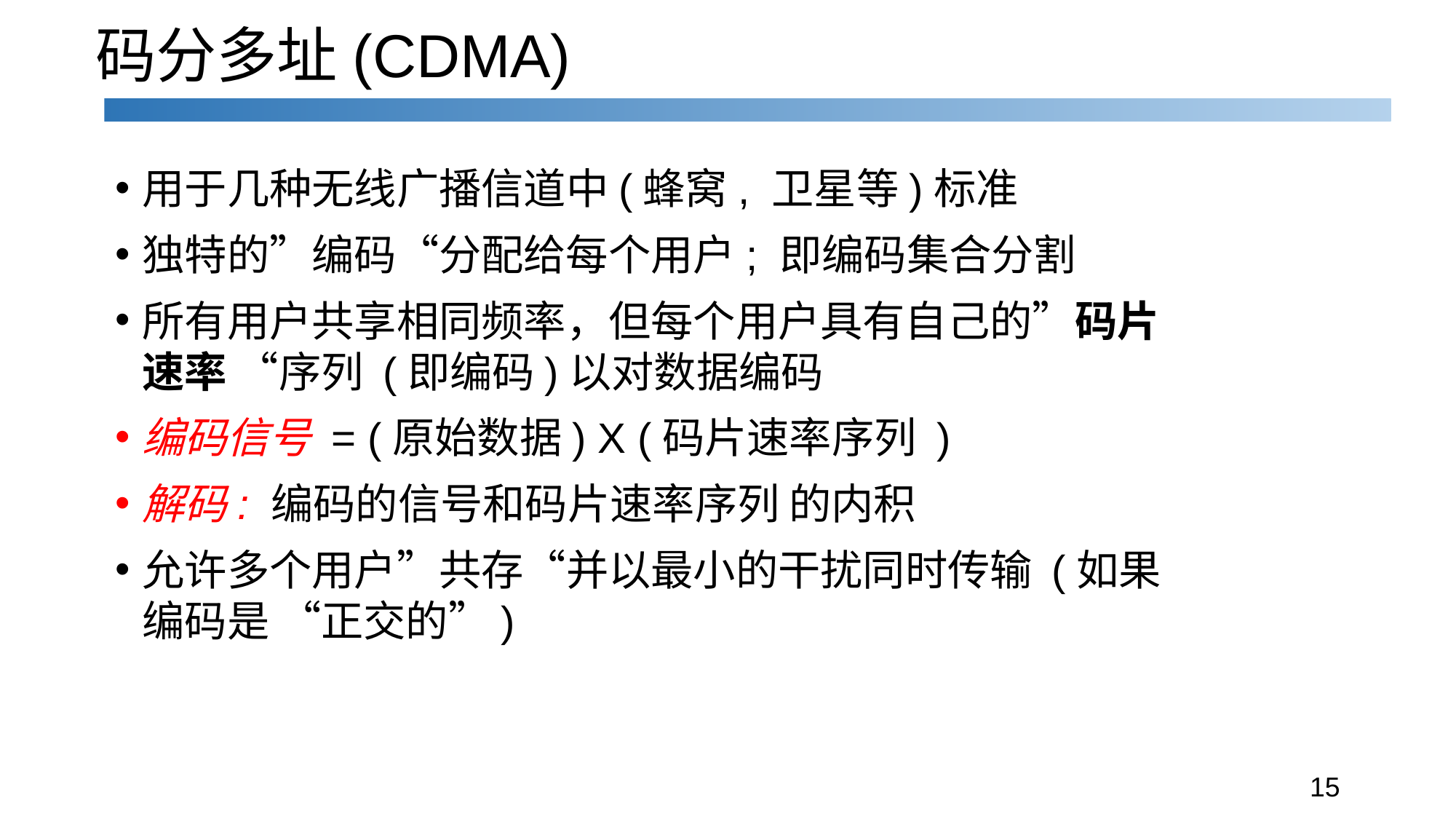

# 码分多址(CDMA)

用于几种无线广播信道中(蜂窝, 卫星等)标准
独特的”编码“分配给每个用户; 即编码集合分割
所有用户共享相同频率，但每个用户具有自己的”码片速率 “序列 (即编码)以对数据编码
编码信号 = (原始数据) X (码片速率序列 )
解码: 编码的信号和码片速率序列 的内积
允许多个用户”共存“并以最小的干扰同时传输 (如果编码是 “正交的”)

15